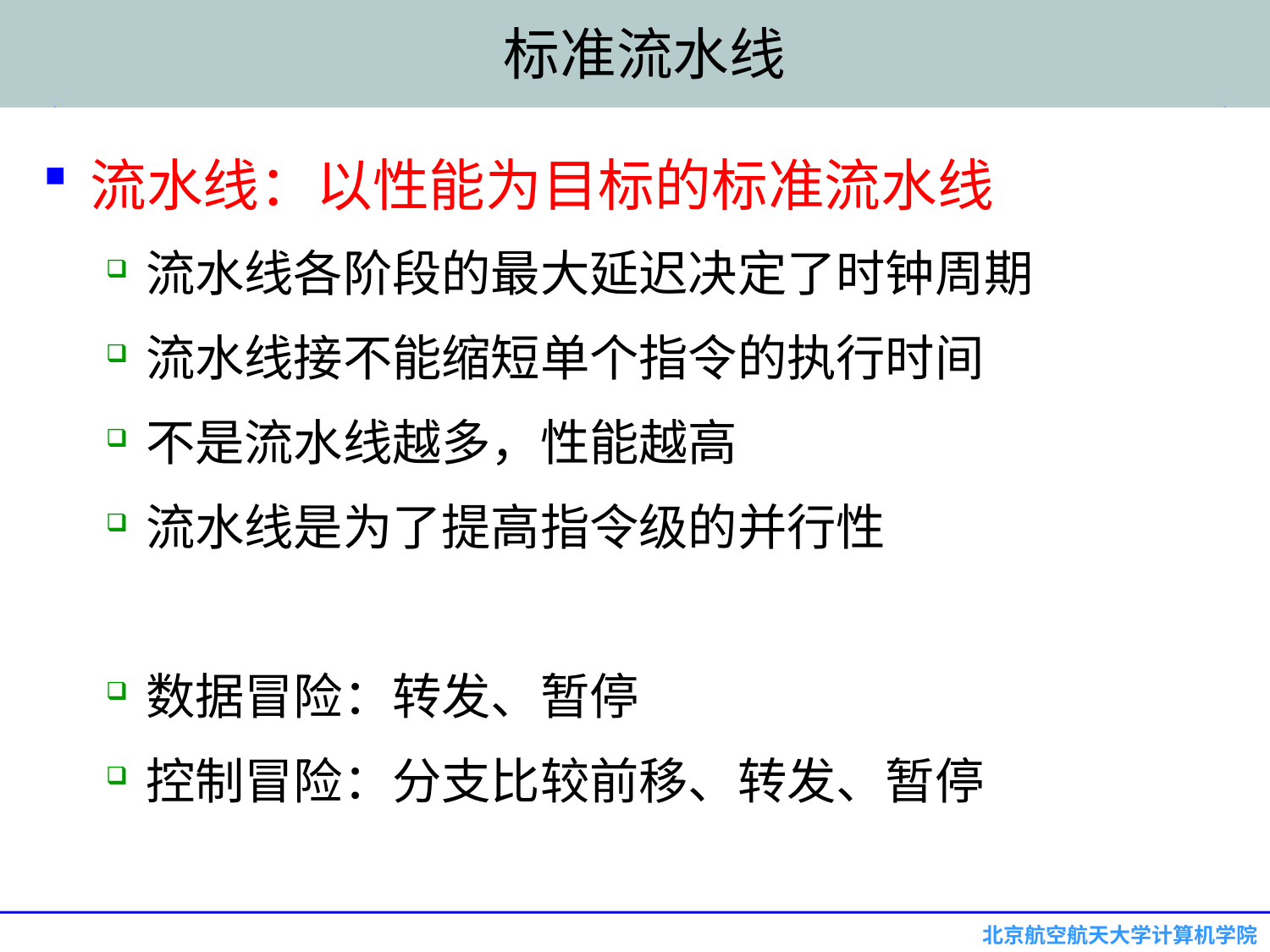

# 标准流水线
流水线：以性能为目标的标准流水线
流水线各阶段的最大延迟决定了时钟周期
流水线接不能缩短单个指令的执行时间
不是流水线越多，性能越高
流水线是为了提高指令级的并行性

数据冒险：转发、暂停
控制冒险：分支比较前移、转发、暂停